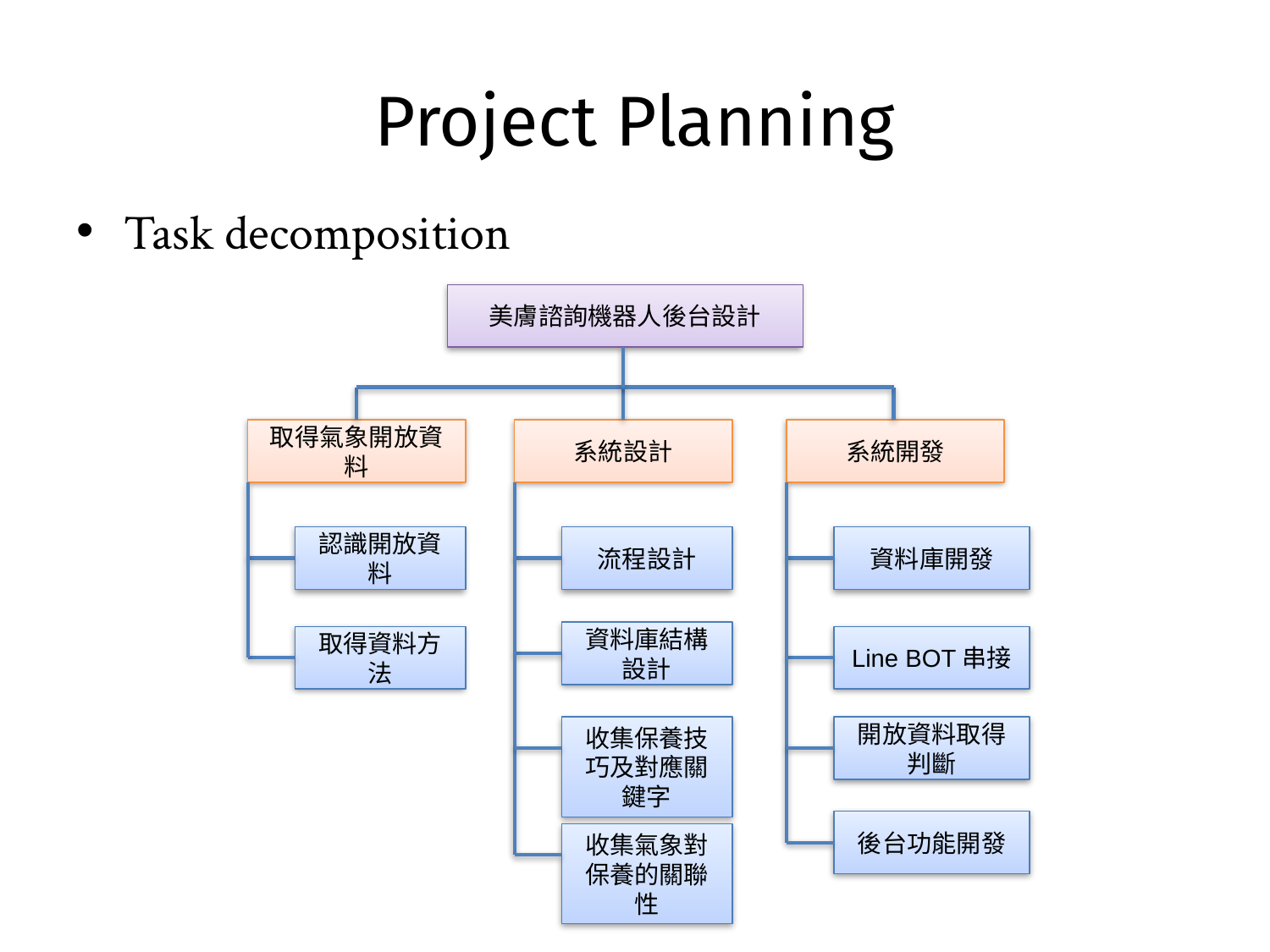

# Project Planning
Task decomposition

美膚諮詢機器人後台設計
取得氣象開放資料
系統設計
系統開發
認識開放資料
流程設計
資料庫開發
資料庫結構設計
取得資料方法
Line BOT串接
收集保養技巧及對應關鍵字
開放資料取得判斷
後台功能開發
收集氣象對保養的關聯性